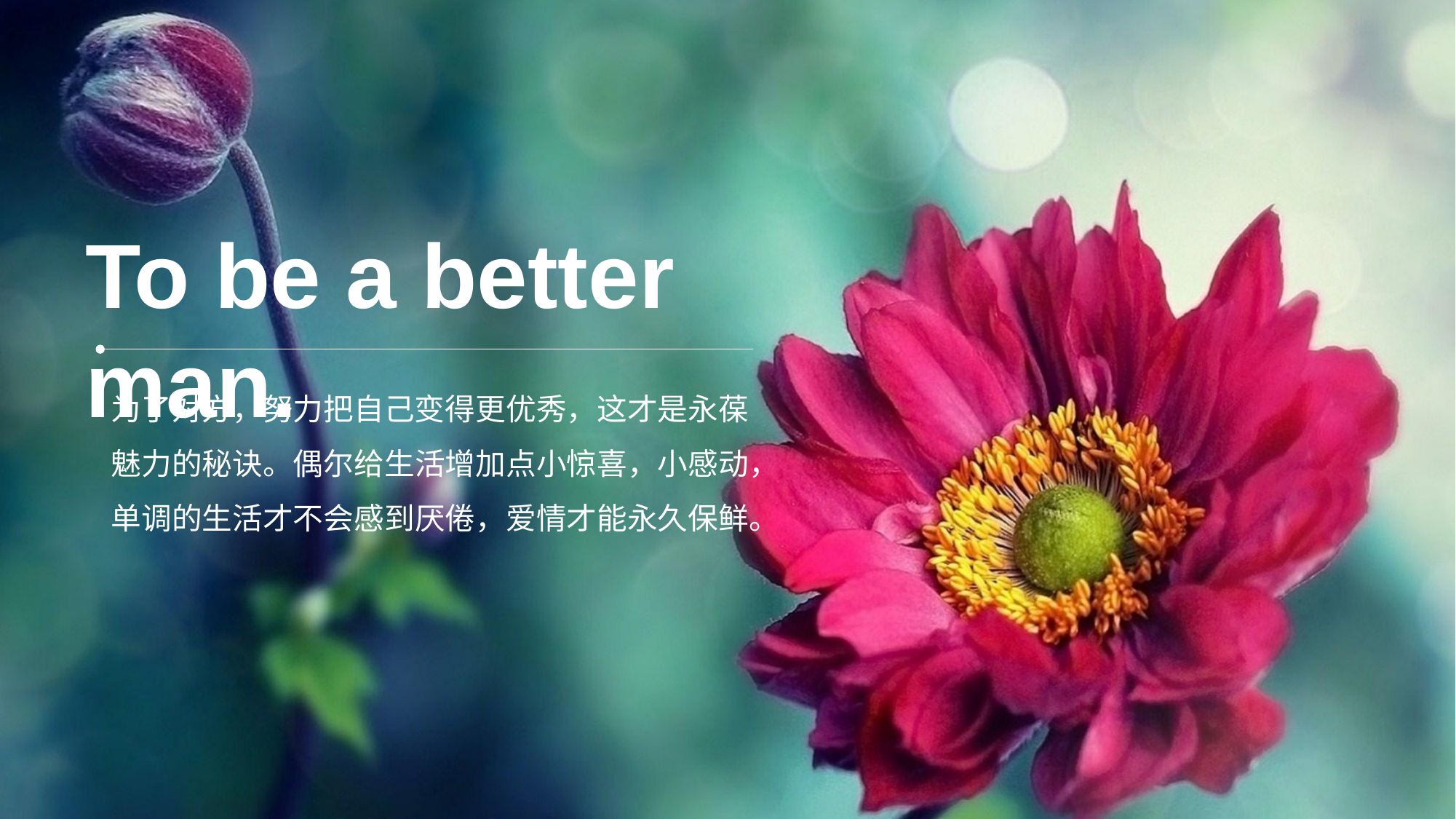

To be a better man.
为了对方，努力把自己变得更优秀，这才是永葆魅力的秘诀。偶尔给生活增加点小惊喜，小感动，单调的生活才不会感到厌倦，爱情才能永久保鲜。